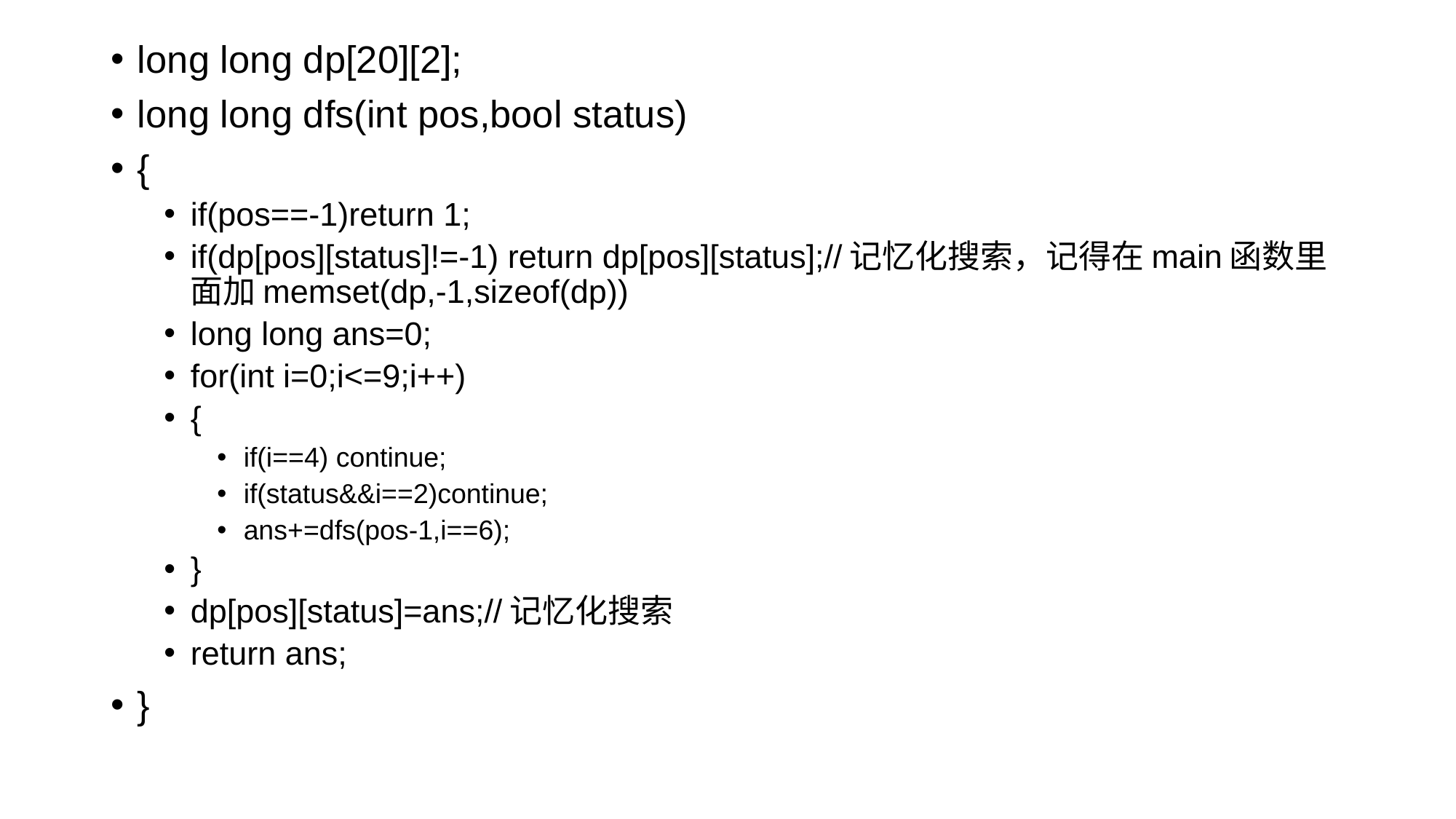

long long dp[20][2];
long long dfs(int pos,bool status)
{
if(pos==-1)return 1;
if(dp[pos][status]!=-1) return dp[pos][status];//记忆化搜索，记得在main函数里面加memset(dp,-1,sizeof(dp))
long long ans=0;
for(int i=0;i<=9;i++)
{
if(i==4) continue;
if(status&&i==2)continue;
ans+=dfs(pos-1,i==6);
}
dp[pos][status]=ans;//记忆化搜索
return ans;
}